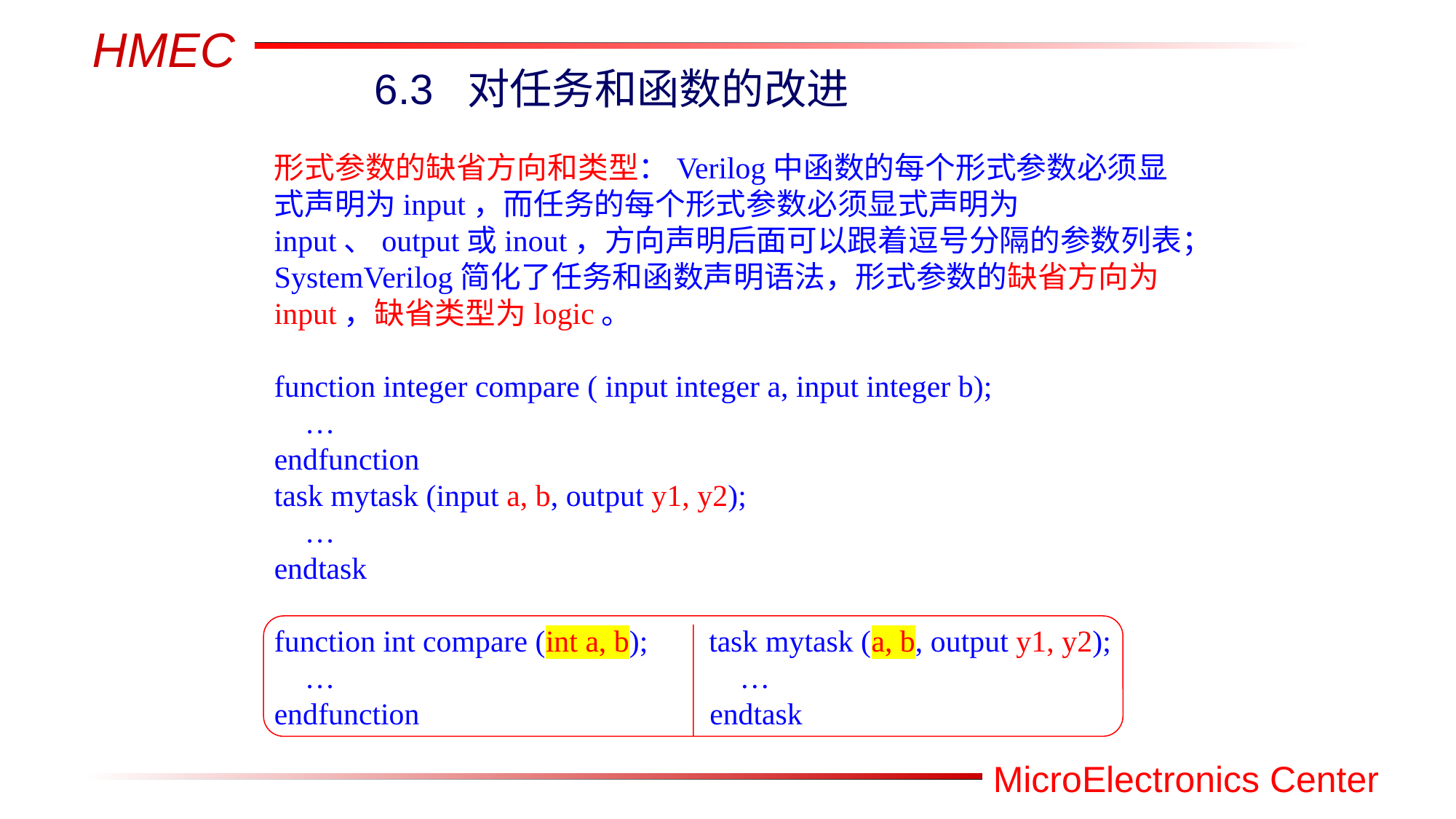

6.3  对任务和函数的改进
形式参数的缺省方向和类型：Verilog中函数的每个形式参数必须显式声明为input，而任务的每个形式参数必须显式声明为input、output或inout，方向声明后面可以跟着逗号分隔的参数列表；SystemVerilog简化了任务和函数声明语法，形式参数的缺省方向为input，缺省类型为logic。

function integer compare ( input integer a, input integer b);
    …
endfunction
task mytask (input a, b, output y1, y2);
    …
endtask

function int compare (int a, b);        task mytask (a, b, output y1, y2);
    …                                                     …
endfunction                                      endtask